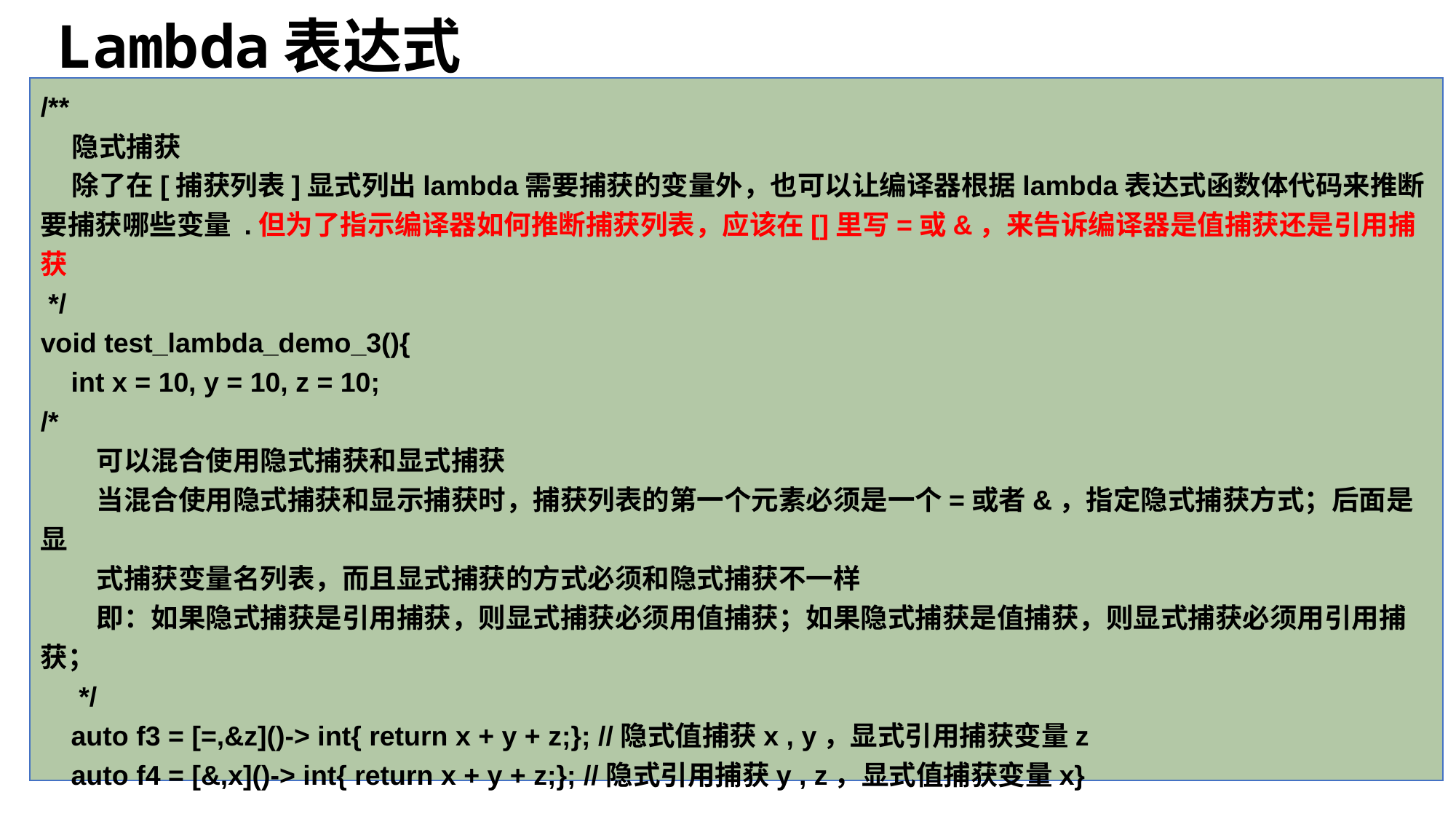

# Lambda表达式
/**
    隐式捕获
    除了在[捕获列表]显式列出lambda需要捕获的变量外，也可以让编译器根据lambda表达式函数体代码来推断要捕获哪些变量 .但为了指示编译器如何推断捕获列表，应该在[]里写=或&，来告诉编译器是值捕获还是引用捕获
 */
void test_lambda_demo_3(){
    int x = 10, y = 10, z = 10;
/*
        可以混合使用隐式捕获和显式捕获
        当混合使用隐式捕获和显示捕获时，捕获列表的第一个元素必须是一个=或者&，指定隐式捕获方式；后面是显
        式捕获变量名列表，而且显式捕获的方式必须和隐式捕获不一样
        即：如果隐式捕获是引用捕获，则显式捕获必须用值捕获；如果隐式捕获是值捕获，则显式捕获必须用引用捕获；
     */
    auto f3 = [=,&z]()-> int{ return x + y + z;}; //隐式值捕获x , y，显式引用捕获变量z
    auto f4 = [&,x]()-> int{ return x + y + z;}; //隐式引用捕获y , z，显式值捕获变量x}